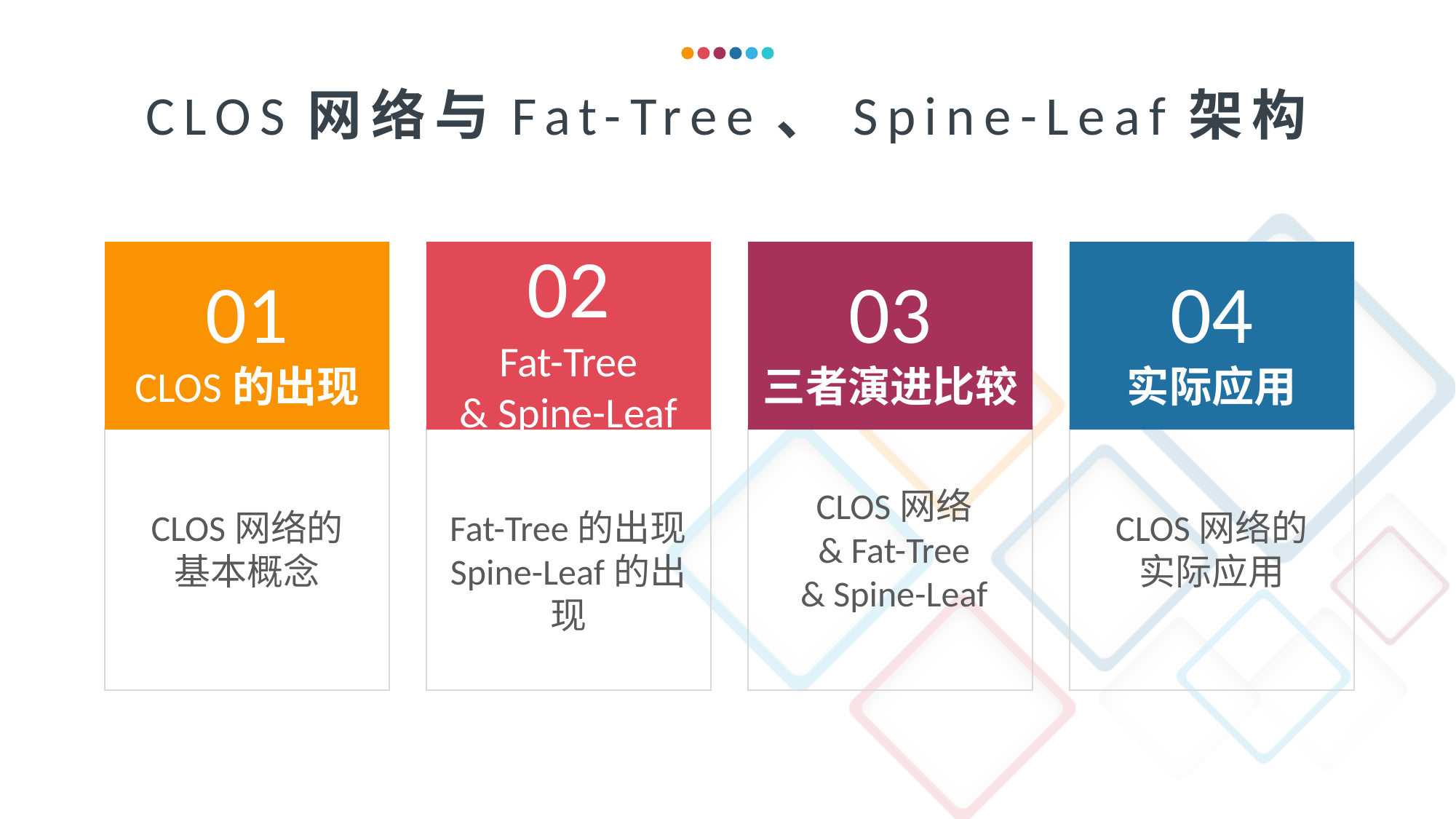

CLOS网络与Fat-Tree、Spine-Leaf架构
01
CLOS的出现
02
Fat-Tree
& Spine-Leaf
03
三者演进比较
04
实际应用

CLOS网络
& Fat-Tree
& Spine-Leaf
CLOS网络的实际应用
Fat-Tree的出现
Spine-Leaf的出现
CLOS网络的基本概念